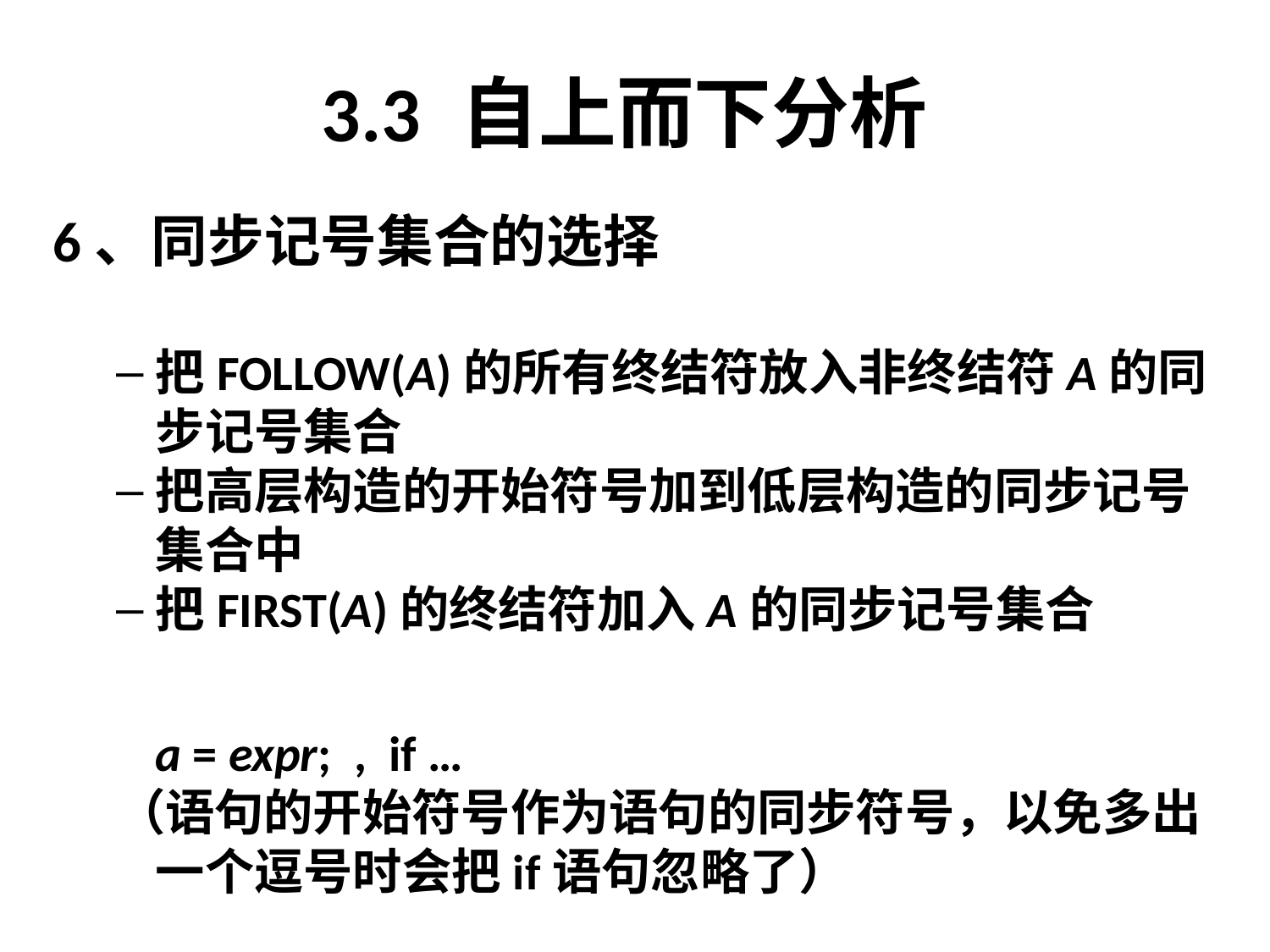

# 3.3 自上而下分析
6、同步记号集合的选择

把FOLLOW(A)的所有终结符放入非终结符A的同步记号集合
把高层构造的开始符号加到低层构造的同步记号集合中
把FIRST(A)的终结符加入A的同步记号集合

	a = expr;  ,  if …
（语句的开始符号作为语句的同步符号，以免多出一个逗号时会把if语句忽略了）